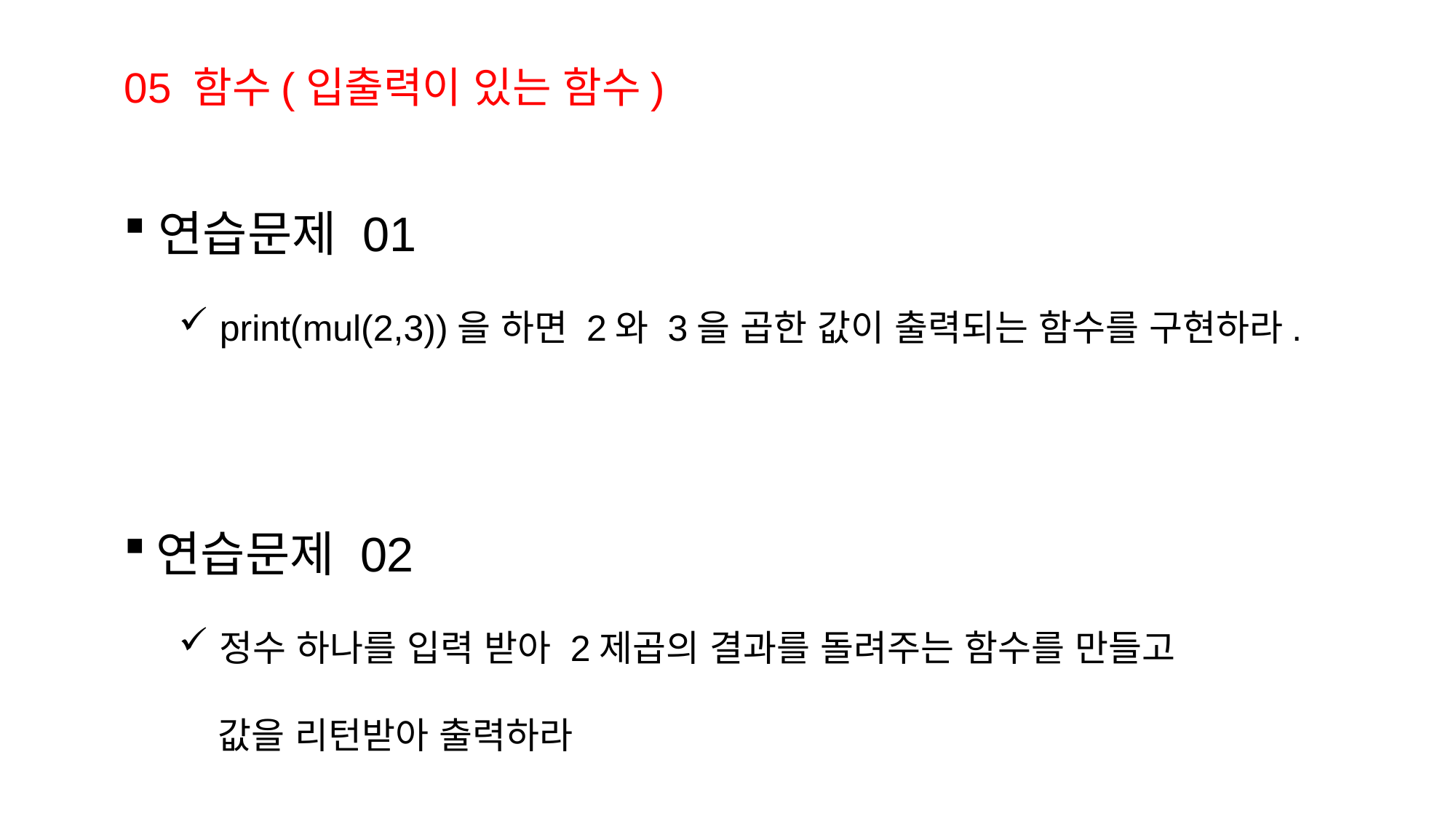

05 함수(입출력이 있는 함수)
연습문제 01
print(mul(2,3))을 하면 2와 3을 곱한 값이 출력되는 함수를 구현하라.

연습문제 02
정수 하나를 입력 받아 2제곱의 결과를 돌려주는 함수를 만들고
   값을 리턴받아 출력하라